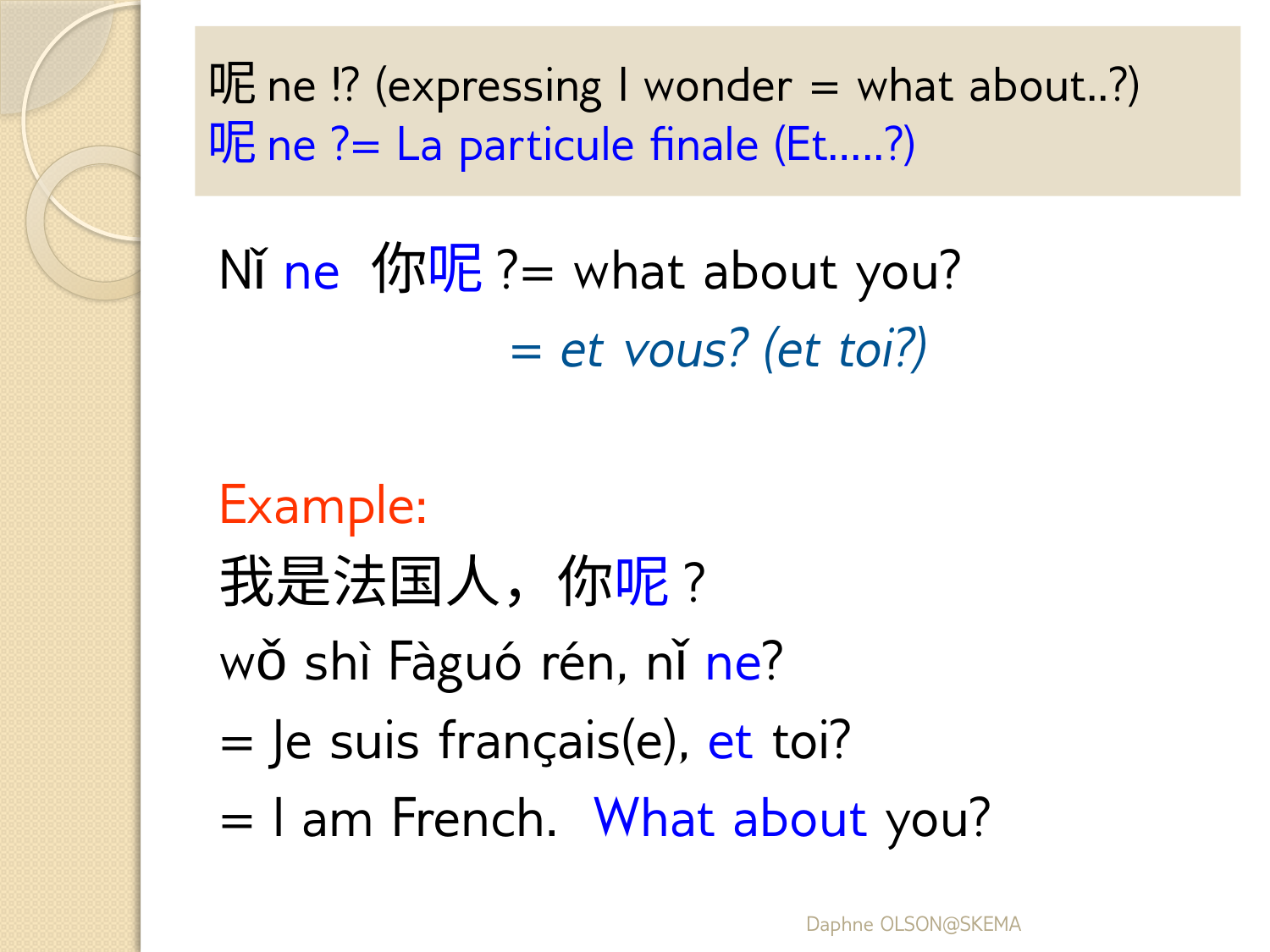

# 呢ne !? (expressing I wonder = what about..?) 呢ne ?= La particule finale (Et…..?)
Nǐ ne 你呢?= what about you?
		  = et vous? (et toi?)

Example:
我是法国人，你呢?
wǒ shì Fàguó rén, nǐ ne?
= Je suis français(e), et toi?
= I am French.  What about you?
Daphne OLSON@SKEMA